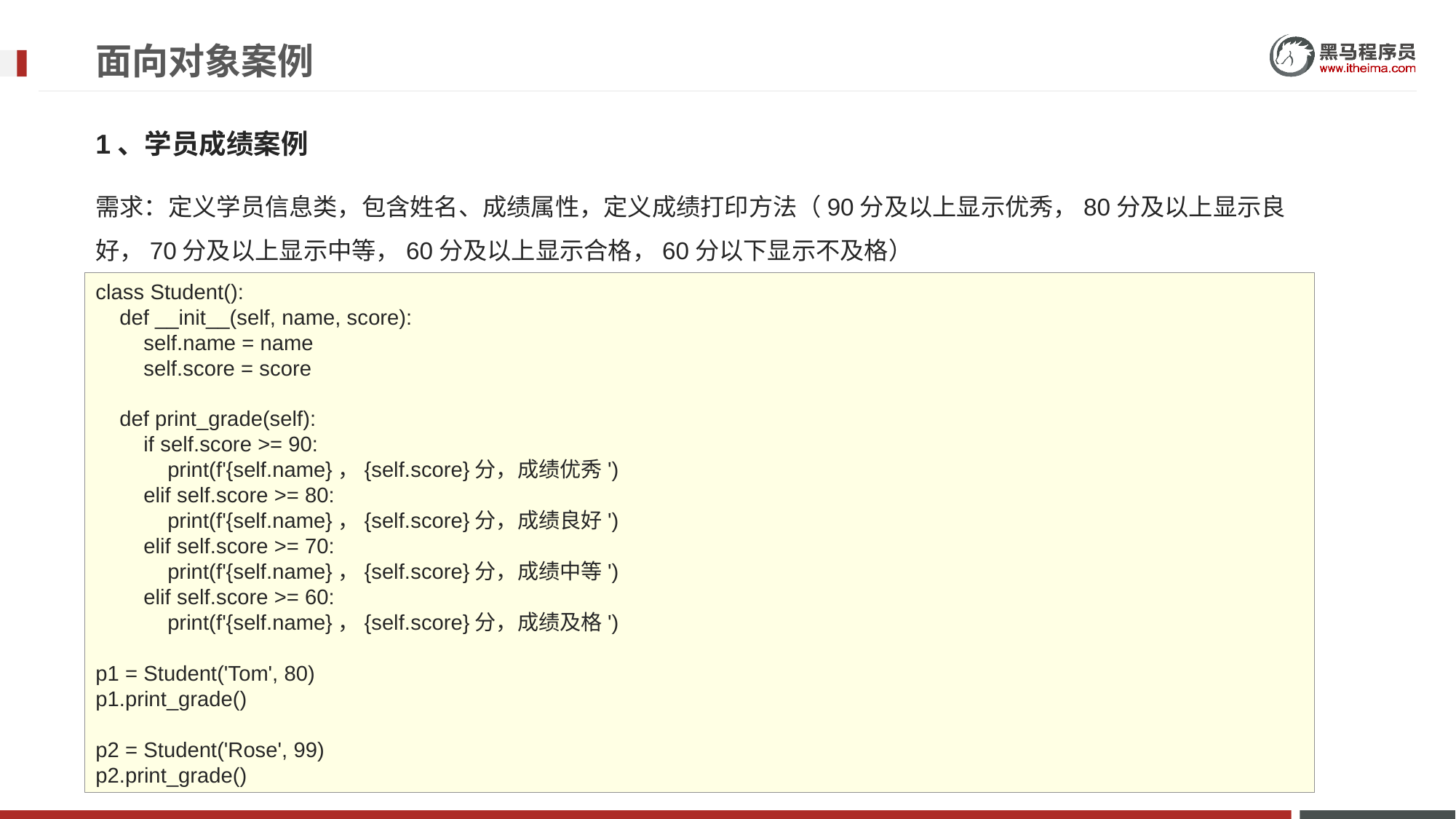

# 面向对象案例
1、学员成绩案例
需求：定义学员信息类，包含姓名、成绩属性，定义成绩打印方法（90分及以上显示优秀，80分及以上显示良好，70分及以上显示中等，60分及以上显示合格，60分以下显示不及格）
class Student():
    def __init__(self, name, score):
        self.name = name
        self.score = score

    def print_grade(self):
        if self.score >= 90:
            print(f'{self.name}，{self.score}分，成绩优秀')
        elif self.score >= 80:
            print(f'{self.name}，{self.score}分，成绩良好')
        elif self.score >= 70:
            print(f'{self.name}，{self.score}分，成绩中等')
        elif self.score >= 60:
            print(f'{self.name}，{self.score}分，成绩及格')

p1 = Student('Tom', 80)
p1.print_grade()

p2 = Student('Rose', 99)
p2.print_grade()